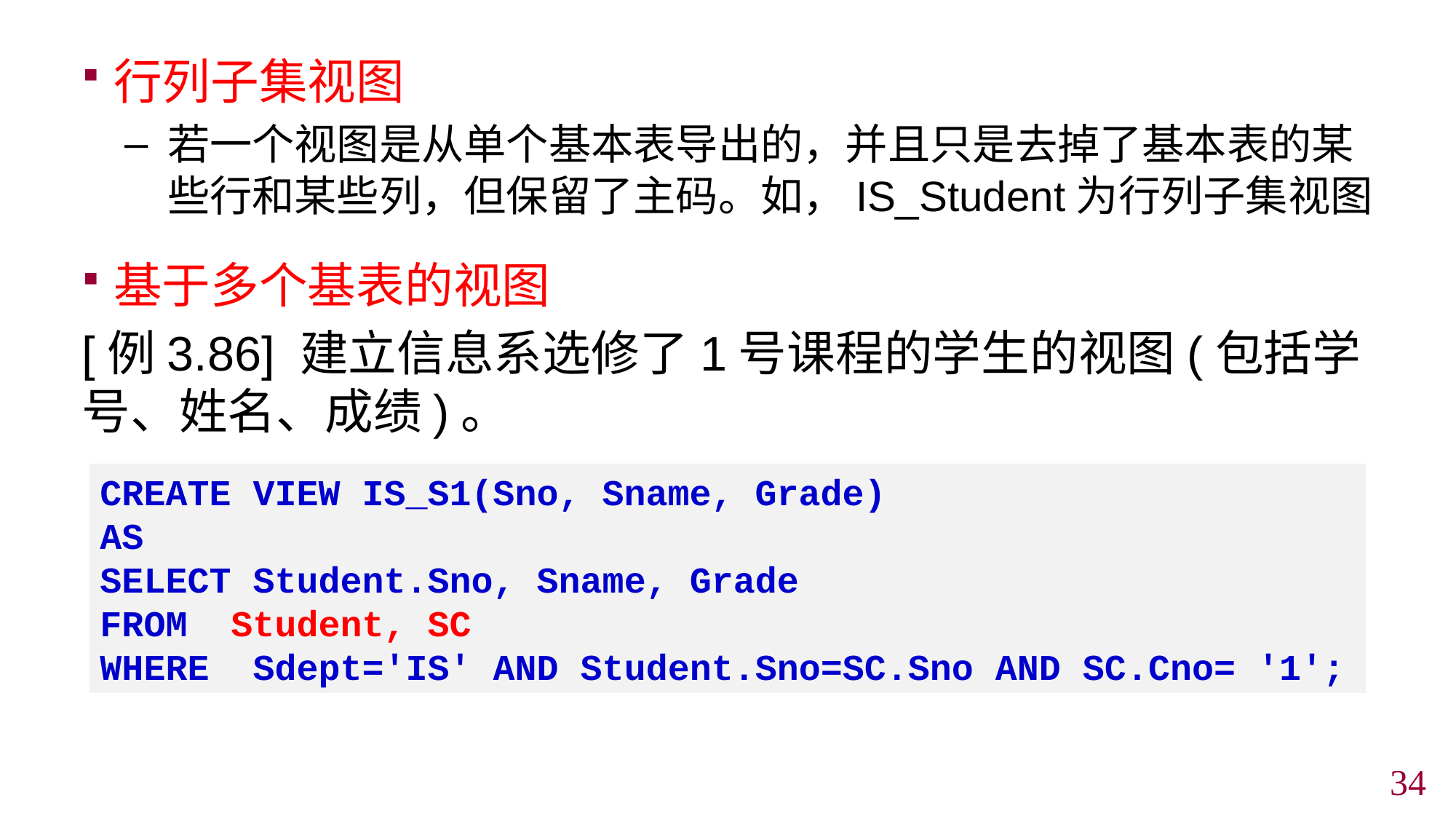

行列子集视图
若一个视图是从单个基本表导出的，并且只是去掉了基本表的某些行和某些列，但保留了主码。如，IS_Student为行列子集视图

基于多个基表的视图
[例3.86] 建立信息系选修了1号课程的学生的视图(包括学号、姓名、成绩)。
CREATE VIEW IS_S1(Sno, Sname, Grade)
AS
SELECT Student.Sno, Sname, Grade
FROM  Student, SC
WHERE  Sdept='IS' AND Student.Sno=SC.Sno AND SC.Cno= '1';
34